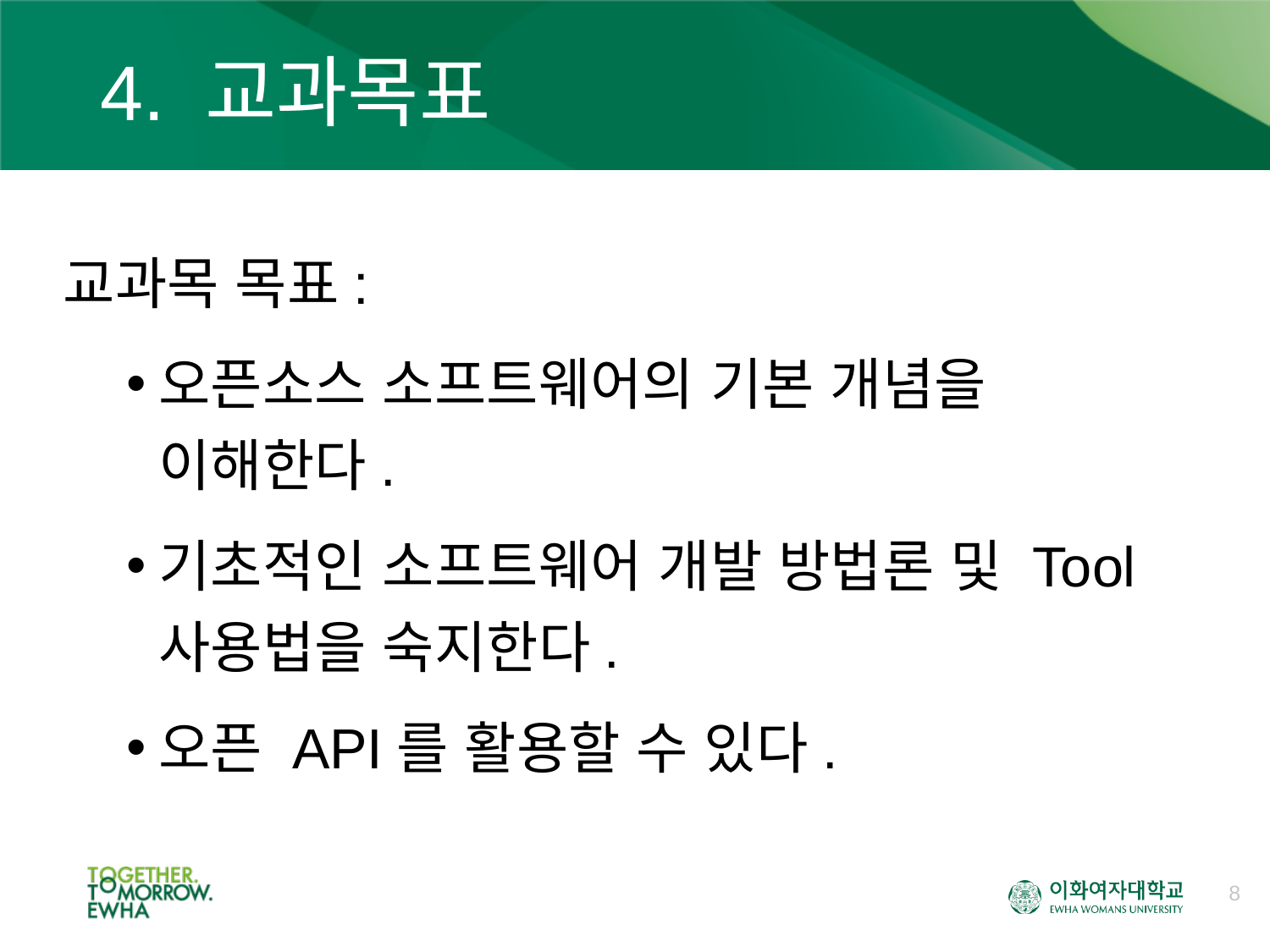

# 4. 교과목표
교과목 목표:
오픈소스 소프트웨어의 기본 개념을 이해한다.
기초적인 소프트웨어 개발 방법론 및 Tool 사용법을 숙지한다.
오픈 API를 활용할 수 있다.
8